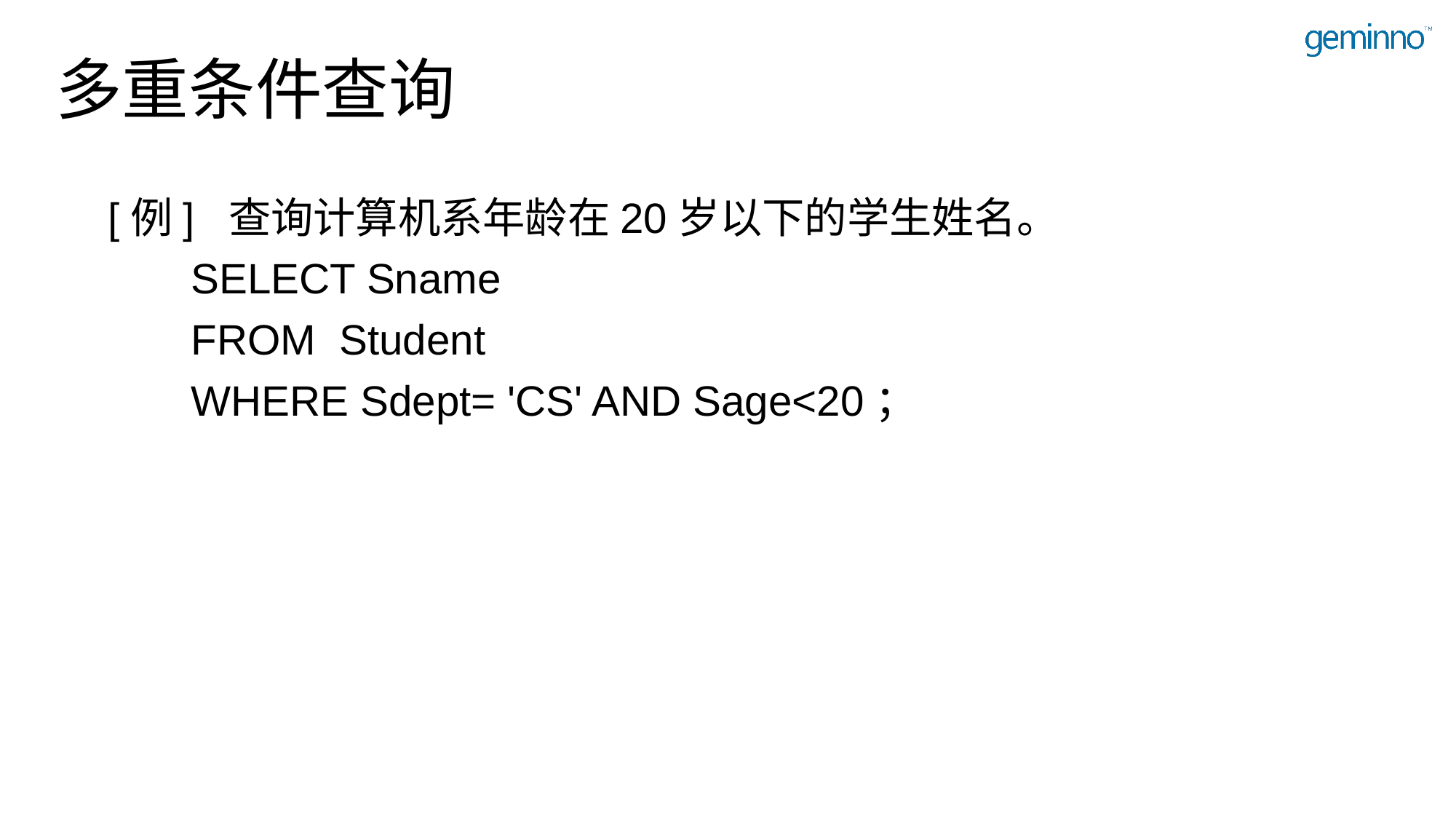

# 多重条件查询
[例]  查询计算机系年龄在20岁以下的学生姓名。
       SELECT Sname
       FROM  Student
       WHERE Sdept= 'CS' AND Sage<20；